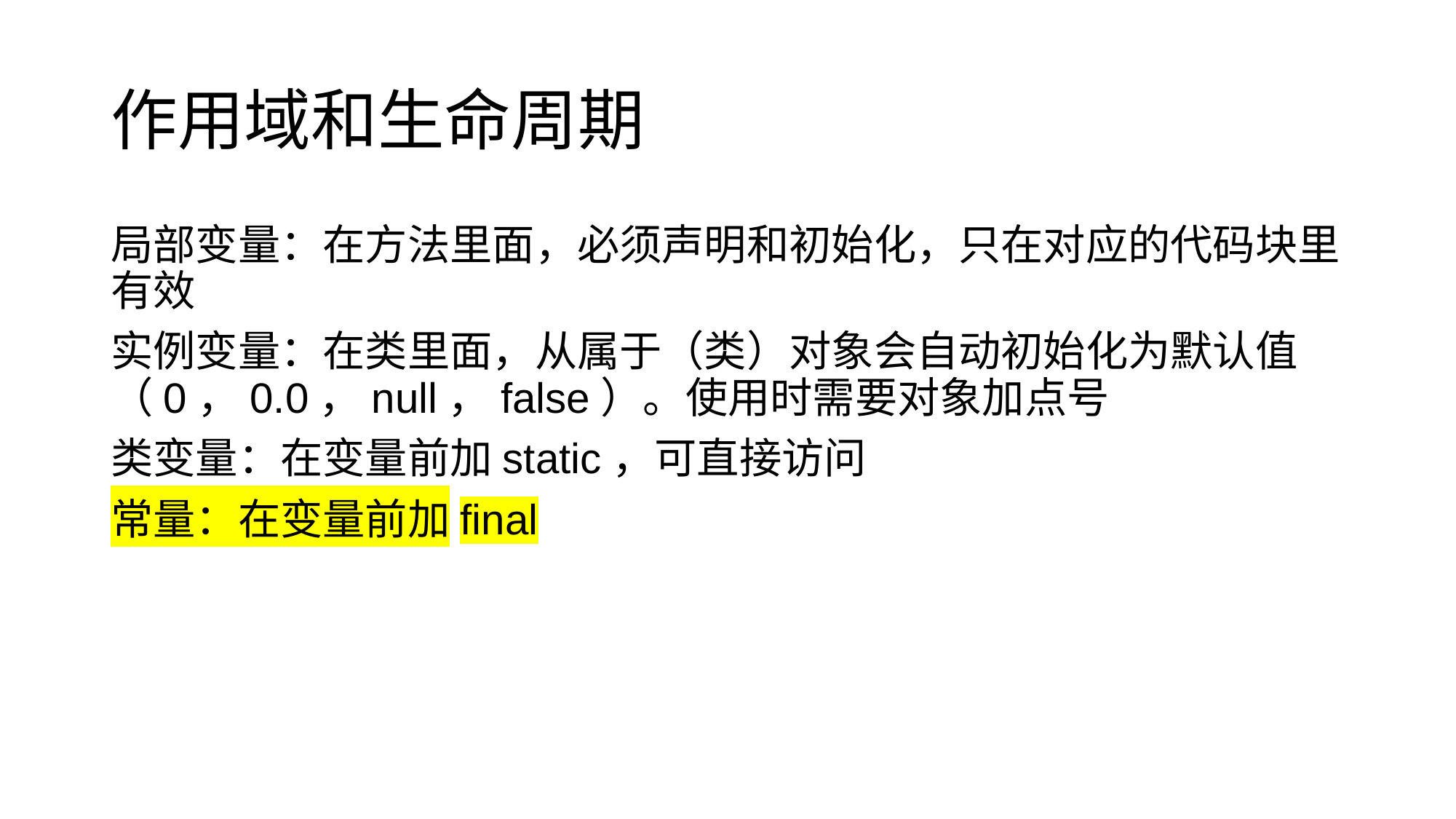

# 作用域和生命周期
局部变量：在方法里面，必须声明和初始化，只在对应的代码块里有效
实例变量：在类里面，从属于（类）对象会自动初始化为默认值（0，0.0，null，false）。使用时需要对象加点号
类变量：在变量前加static，可直接访问
常量：在变量前加final